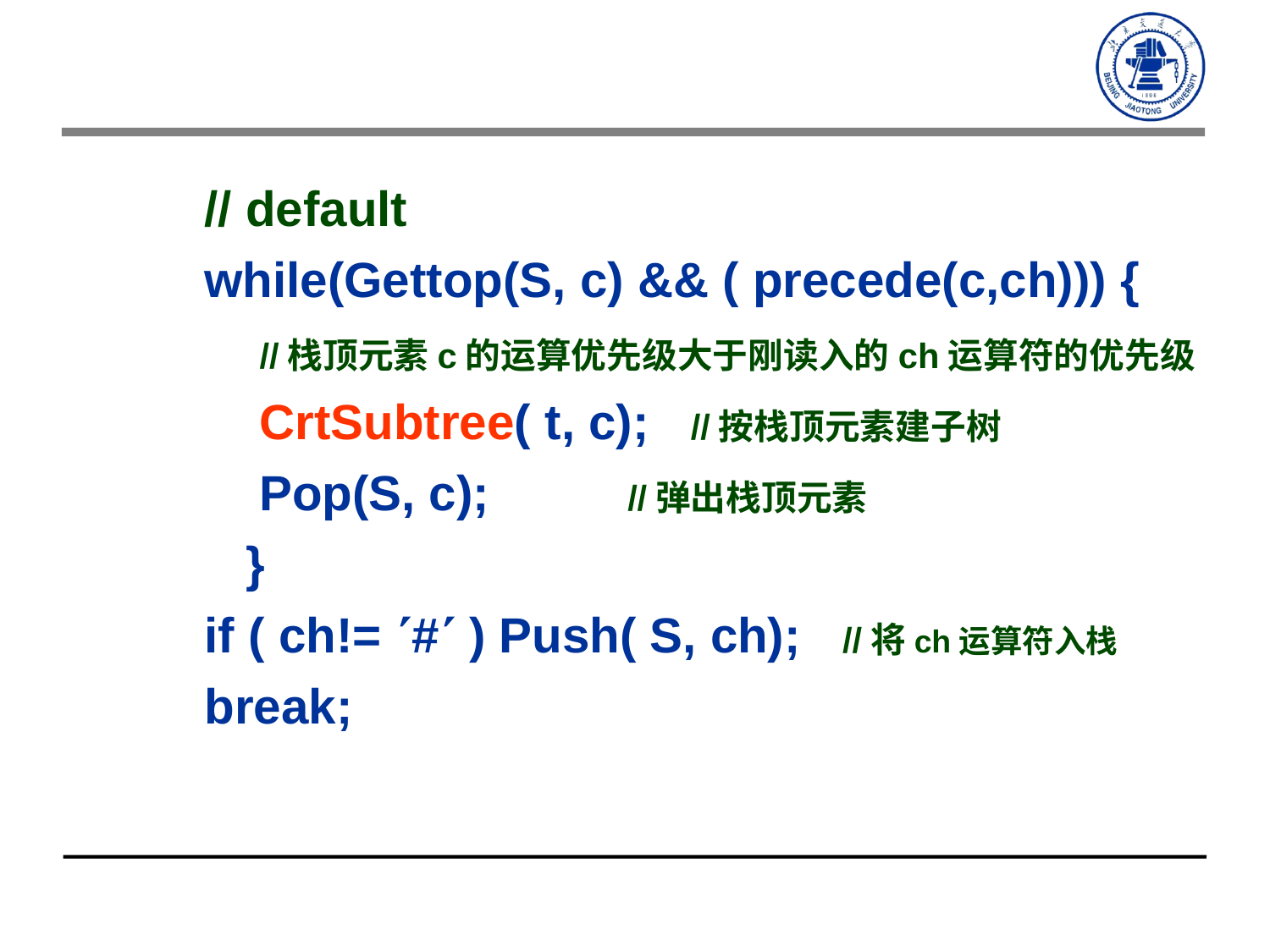

// default
while(Gettop(S, c) && ( precede(c,ch))) {
    //栈顶元素c的运算优先级大于刚读入的ch运算符的优先级
    CrtSubtree( t, c);   //按栈顶元素建子树
    Pop(S, c);          //弹出栈顶元素
   }
if ( ch!= ′#′ ) Push( S, ch);   //将ch运算符入栈
break;